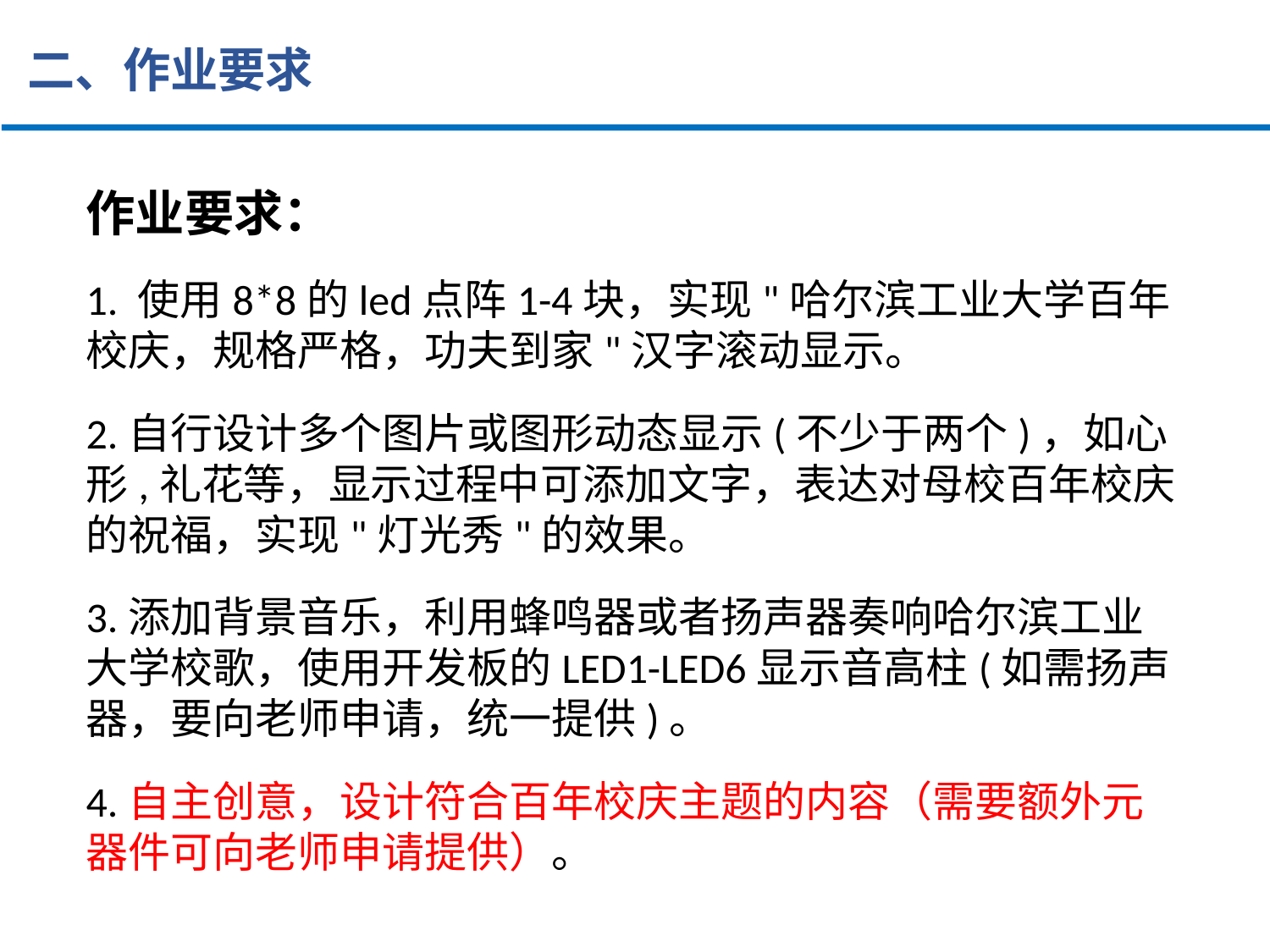

二、作业要求

作业要求：
1. 使用8*8的led点阵1-4块，实现"哈尔滨工业大学百年校庆，规格严格，功夫到家"汉字滚动显示。
2.自行设计多个图片或图形动态显示(不少于两个)，如心形,礼花等，显示过程中可添加文字，表达对母校百年校庆的祝福，实现"灯光秀"的效果。
3.添加背景音乐，利用蜂鸣器或者扬声器奏响哈尔滨工业大学校歌，使用开发板的LED1-LED6显示音高柱(如需扬声器，要向老师申请，统一提供)。
4.自主创意，设计符合百年校庆主题的内容（需要额外元器件可向老师申请提供）。